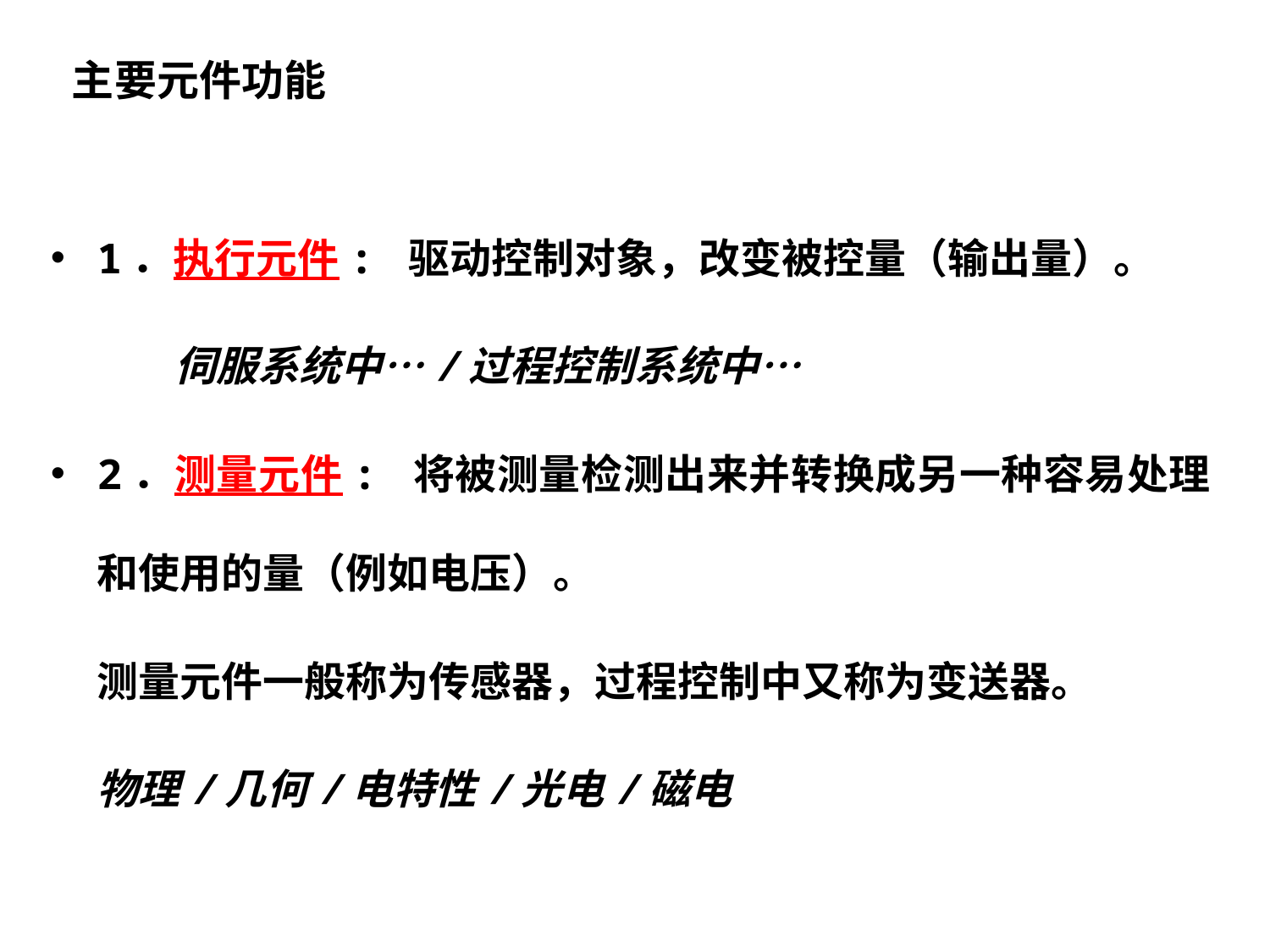

主要元件功能
1．执行元件: 驱动控制对象，改变被控量（输出量）。
伺服系统中…/过程控制系统中…
2．测量元件: 将被测量检测出来并转换成另一种容易处理和使用的量（例如电压）。
		测量元件一般称为传感器，过程控制中又称为变送器。
		物理/几何/电特性/光电/磁电